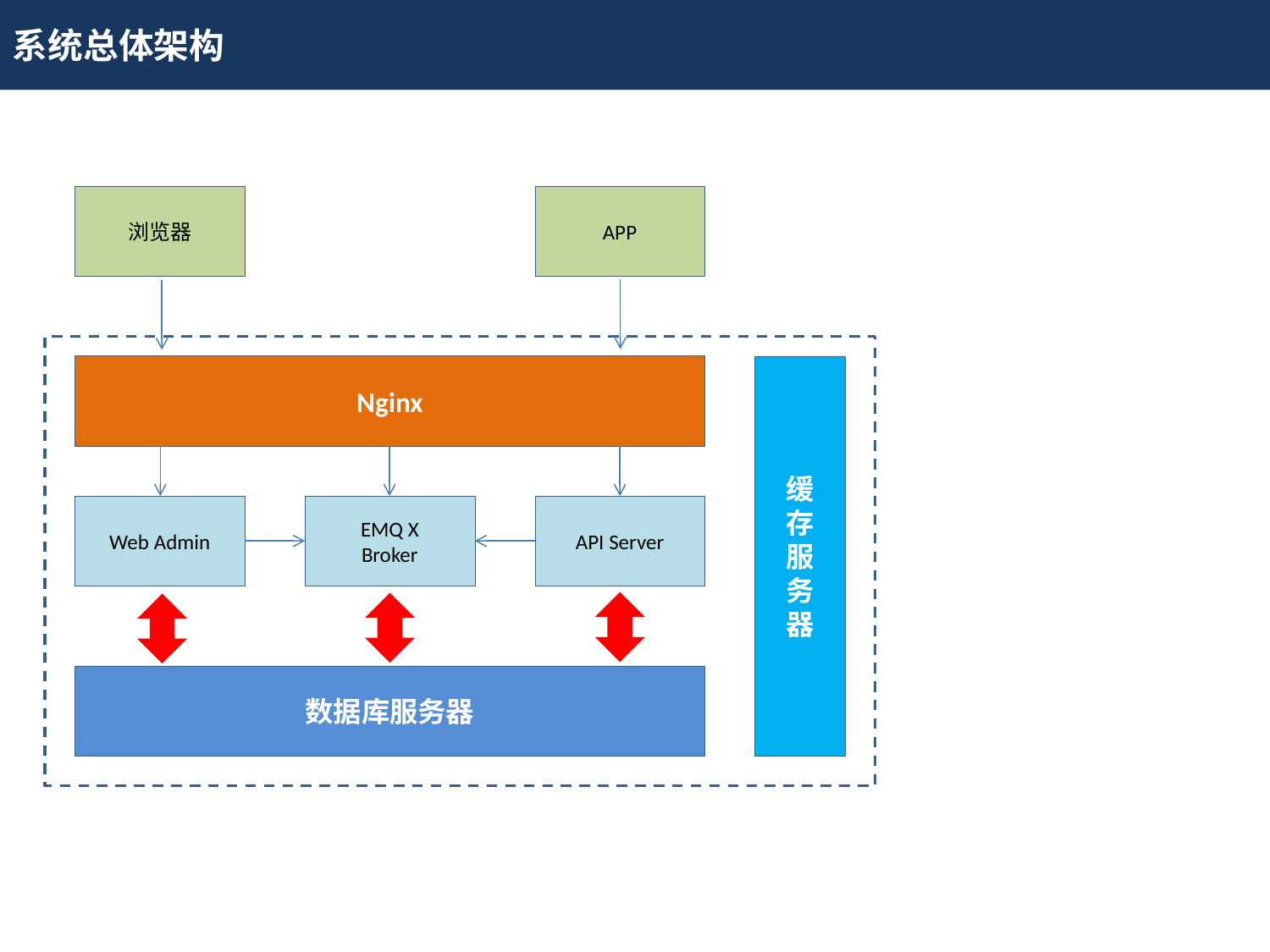

系统总体架构
浏览器
APP

Nginx
缓
存
服
务
器
Web Admin
EMQ X
Broker
API Server

数据库服务器